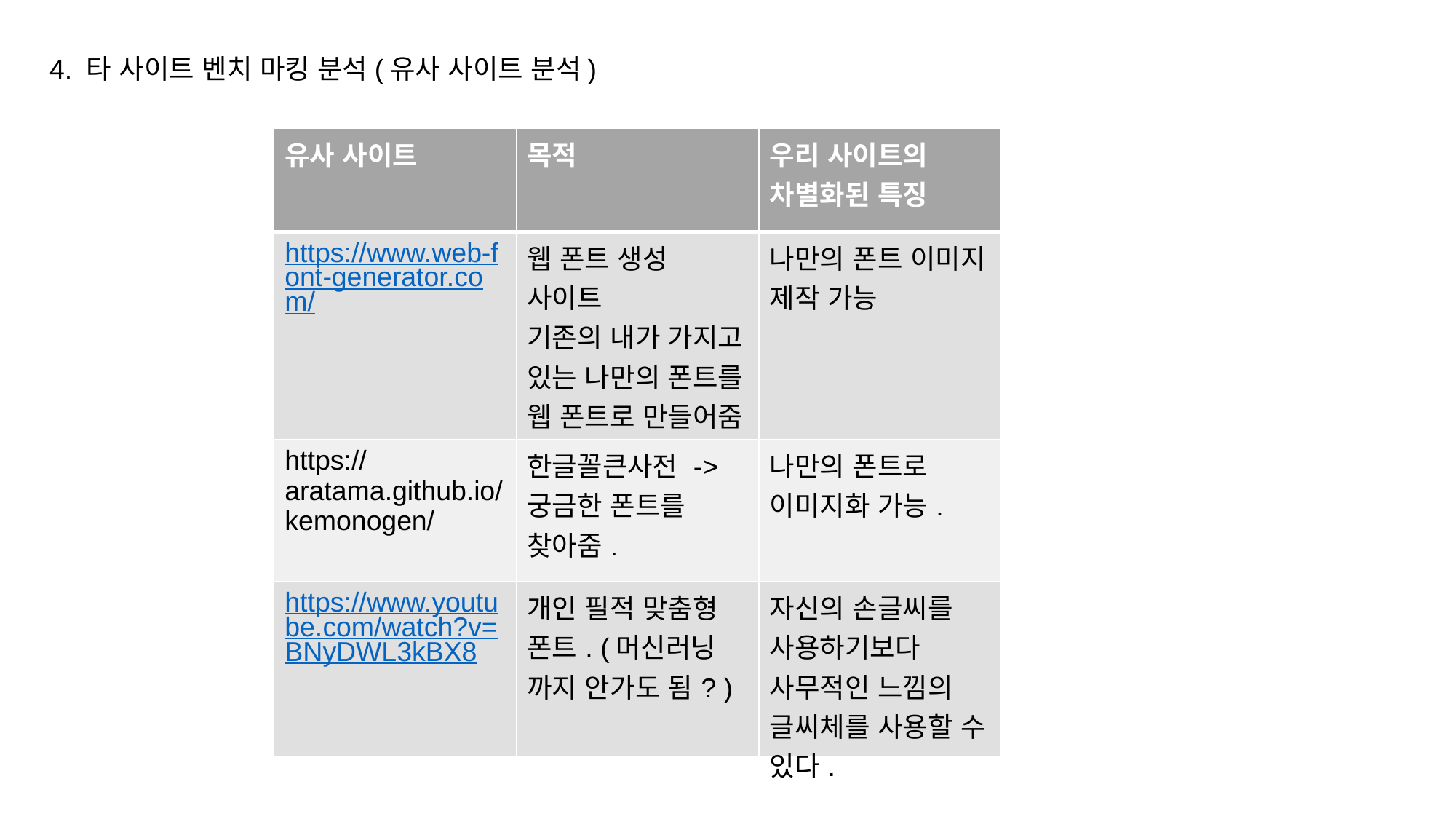

4. 타 사이트 벤치 마킹 분석(유사 사이트 분석)
| 유사 사이트 | 목적 | 우리 사이트의 차별화된 특징 |
| --- | --- | --- |
| https://www.web-font-generator.com/ | 웹 폰트 생성 사이트 기존의 내가 가지고 있는 나만의 폰트를 웹 폰트로 만들어줌 | 나만의 폰트 이미지 제작 가능 |
| https://aratama.github.io/kemonogen/ | 한글꼴큰사전 -> 궁금한 폰트를 찾아줌. | 나만의 폰트로 이미지화 가능. |
| https://www.youtube.com/watch?v=BNyDWL3kBX8 | 개인 필적 맞춤형 폰트. (머신러닝 까지 안가도 됨? ) | 자신의 손글씨를 사용하기보다 사무적인 느낌의 글씨체를 사용할 수 있다. |